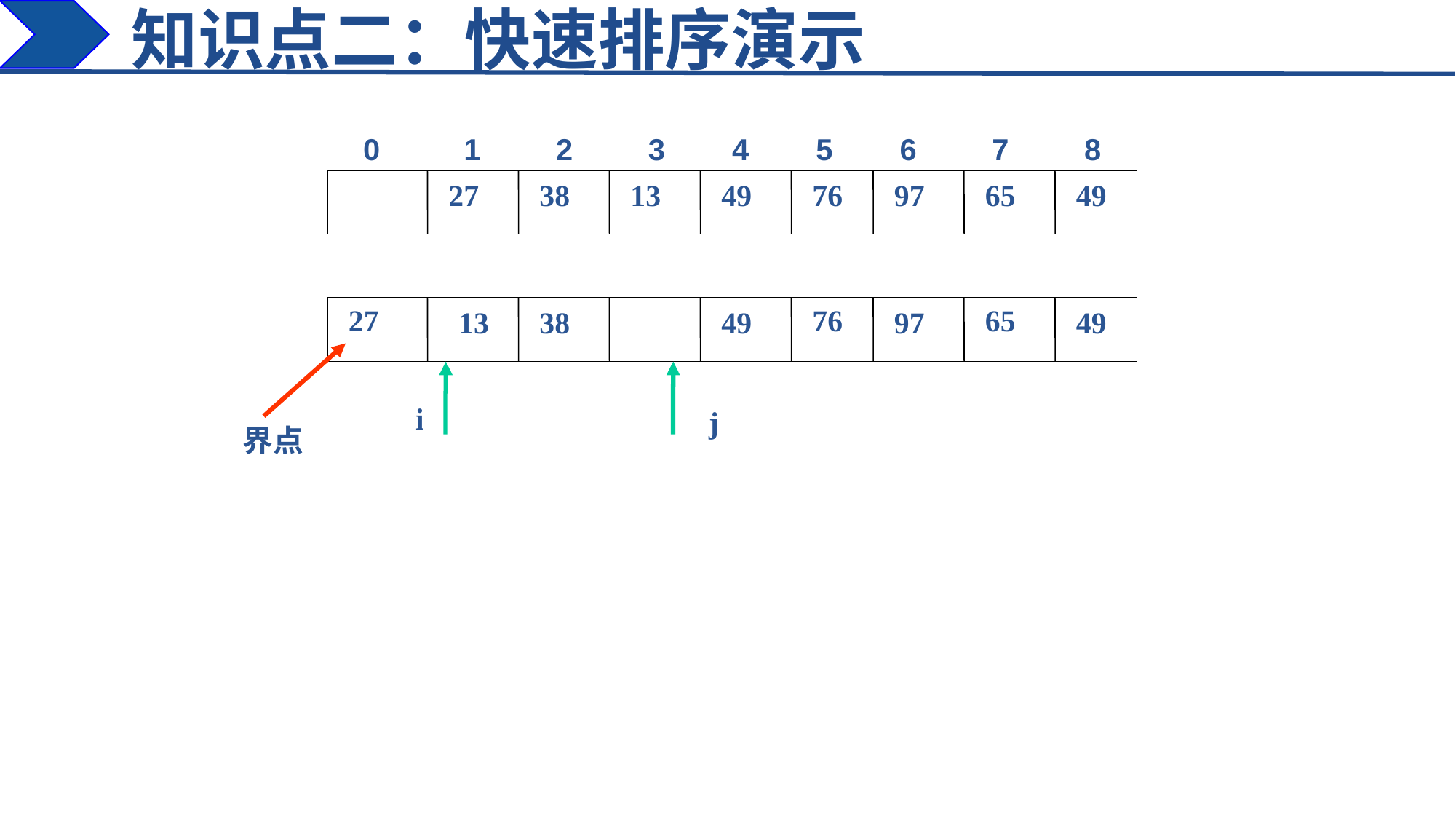

知识点二：快速排序演示
   0          1         2         3        4        5        6         7         8

27
38
13
49
76
97
65
49
27
76
65

13
38
49
97
49

i

j
界点